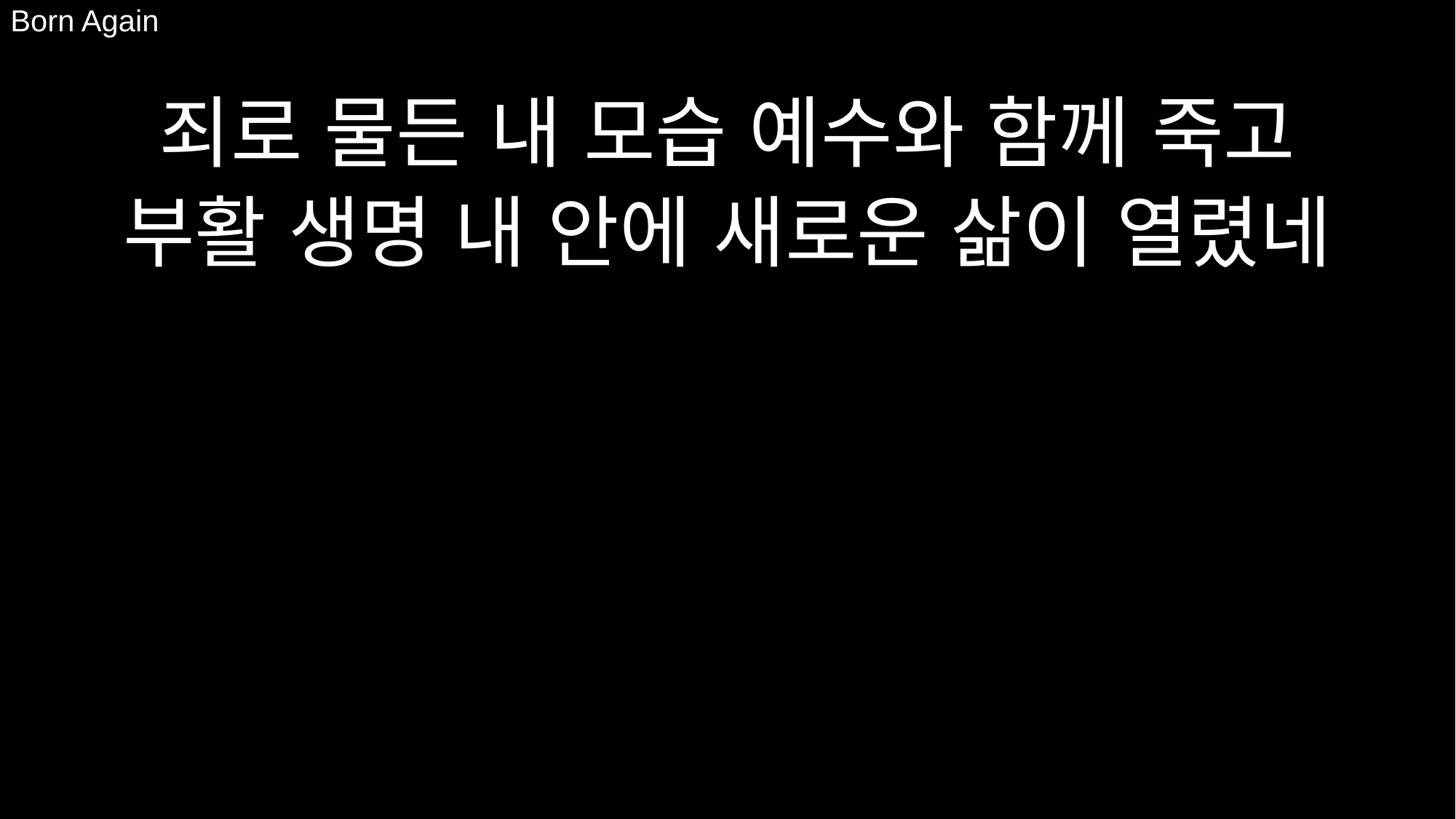

# Born Again
죄로 물든 내 모습 예수와 함께 죽고
부활 생명 내 안에 새로운 삶이 열렸네